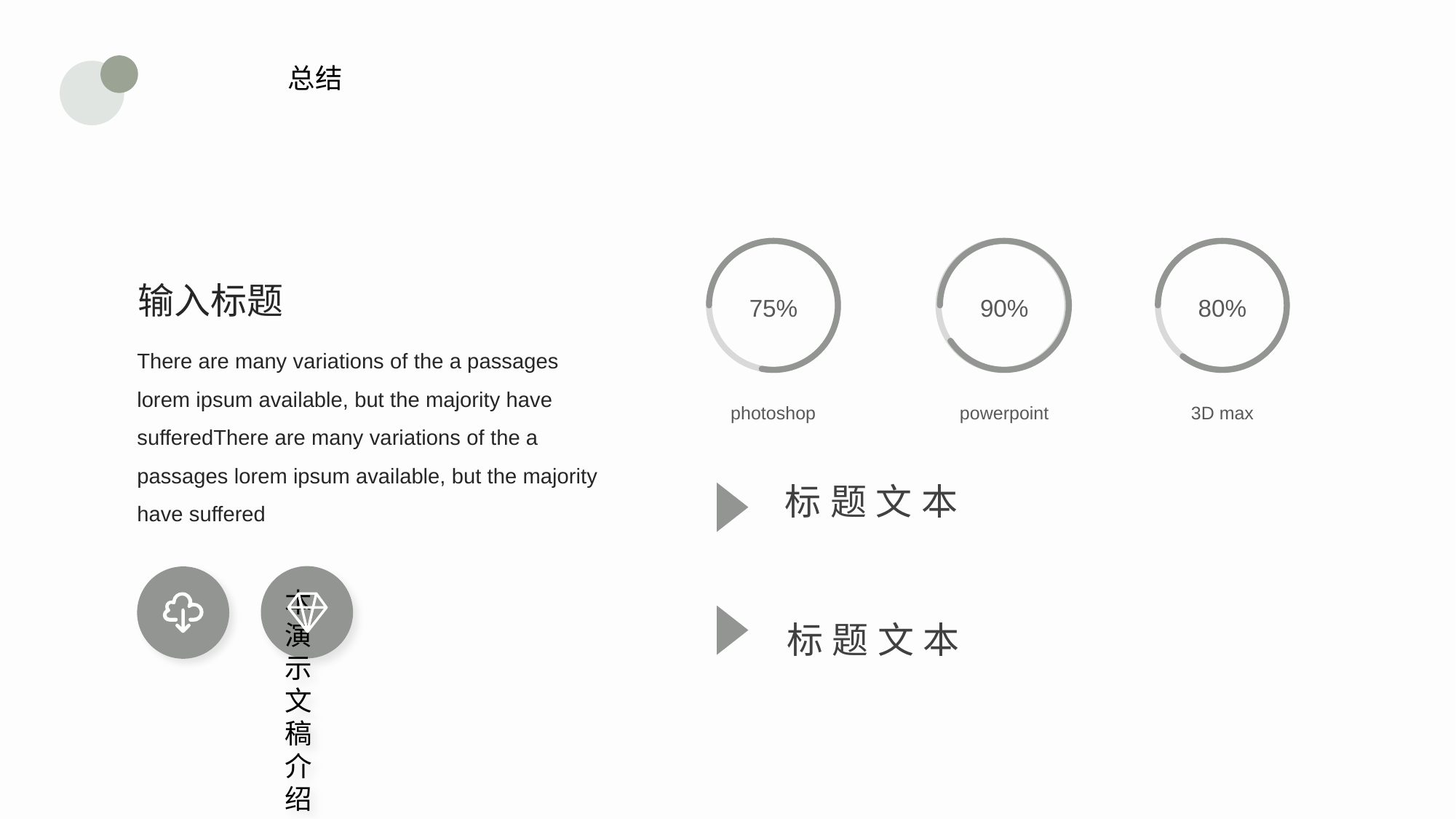

总结

75%
photoshop

80%
3D max

90%
powerpoint
输入标题
There are many variations of the a passages lorem ipsum available, but the majority have sufferedThere are many variations of the a passages lorem ipsum available, but the majority have suffered

标题文本

本演示文稿介绍了植物细胞的主要结构以及它们是如何协同工作来保持植物生命活动的。理解这些基础知识对于深入研究植物科学至关重要。

标题文本